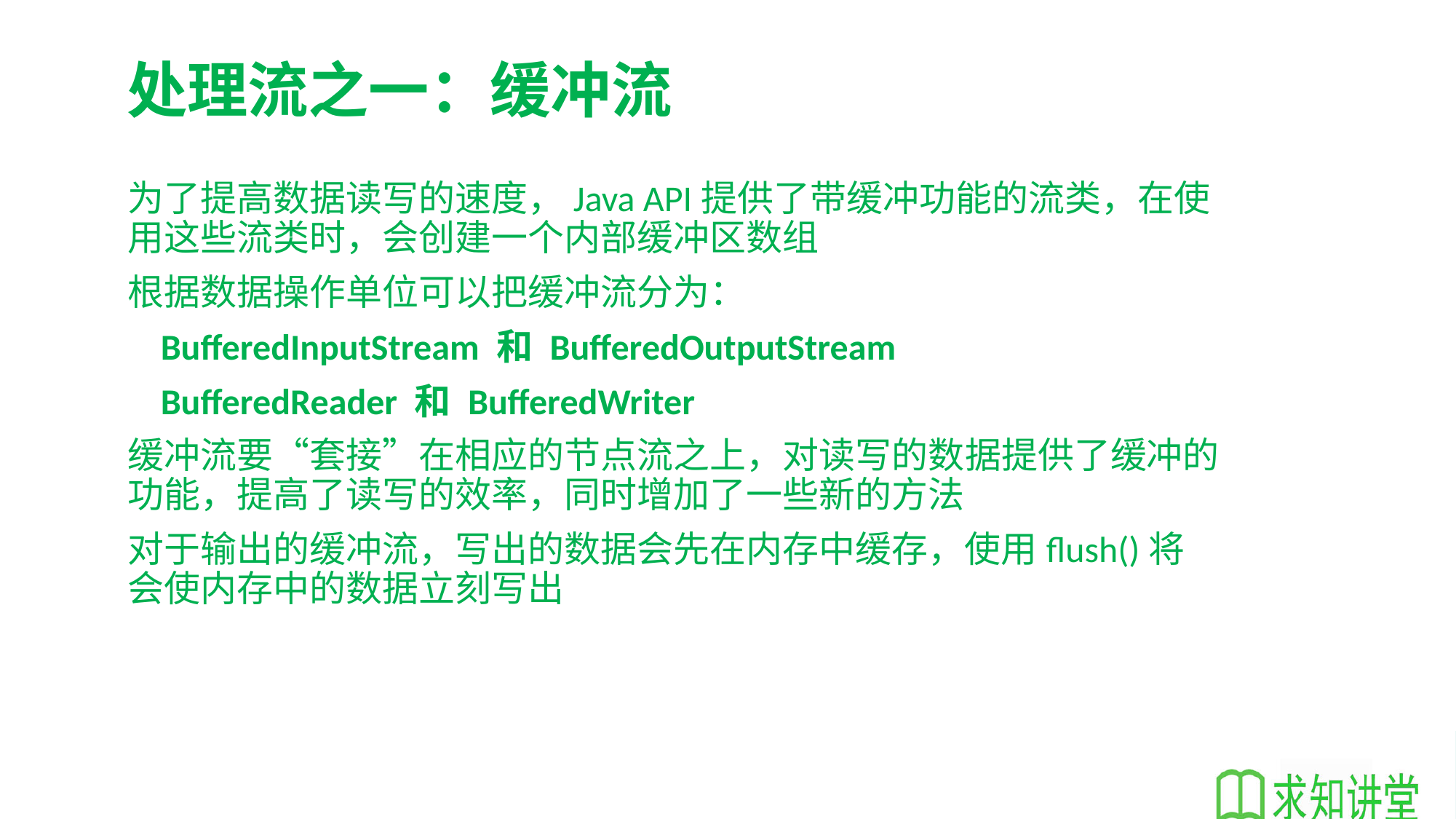

# 处理流之一：缓冲流
为了提高数据读写的速度，Java API提供了带缓冲功能的流类，在使用这些流类时，会创建一个内部缓冲区数组
根据数据操作单位可以把缓冲流分为：
    BufferedInputStream 和 BufferedOutputStream
    BufferedReader 和 BufferedWriter
缓冲流要“套接”在相应的节点流之上，对读写的数据提供了缓冲的功能，提高了读写的效率，同时增加了一些新的方法
对于输出的缓冲流，写出的数据会先在内存中缓存，使用flush()将会使内存中的数据立刻写出